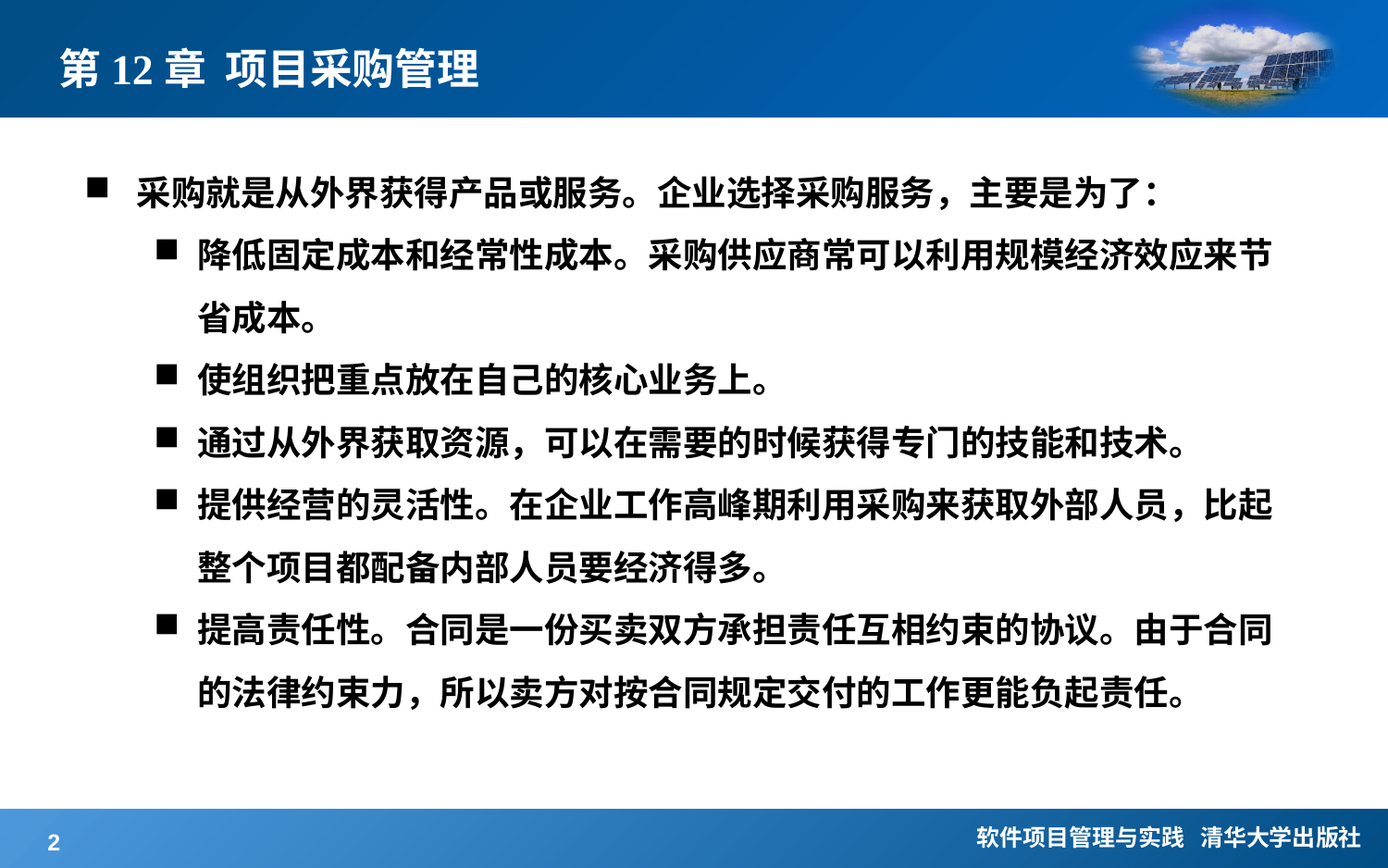

# 第12章  项目采购管理
采购就是从外界获得产品或服务。企业选择采购服务，主要是为了：
降低固定成本和经常性成本。采购供应商常可以利用规模经济效应来节省成本。
使组织把重点放在自己的核心业务上。
通过从外界获取资源，可以在需要的时候获得专门的技能和技术。
提供经营的灵活性。在企业工作高峰期利用采购来获取外部人员，比起整个项目都配备内部人员要经济得多。
提高责任性。合同是一份买卖双方承担责任互相约束的协议。由于合同的法律约束力，所以卖方对按合同规定交付的工作更能负起责任。